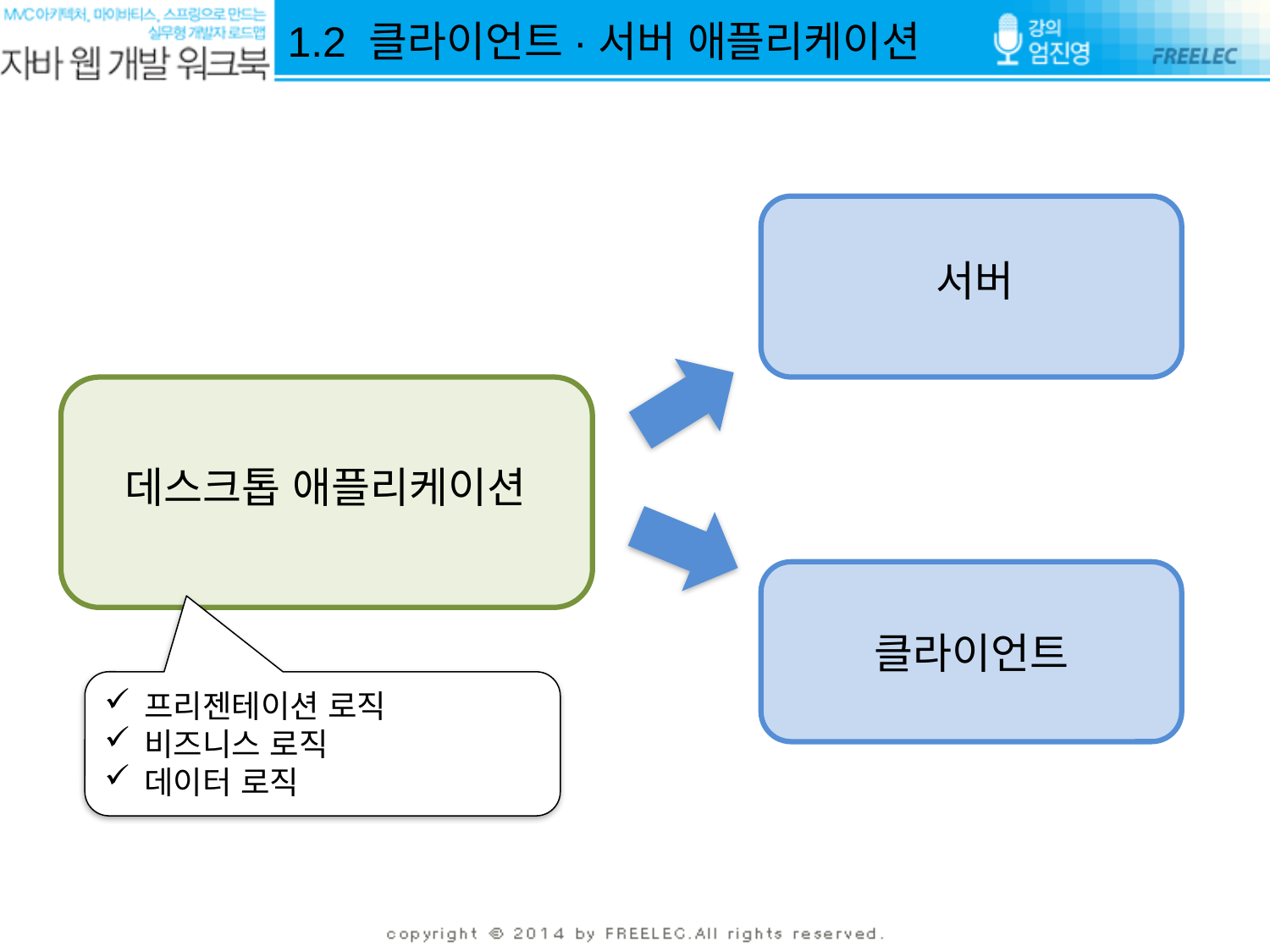

1.2 클라이언트·서버 애플리케이션

서버

데스크톱 애플리케이션

클라이언트
프리젠테이션 로직
비즈니스 로직
데이터 로직